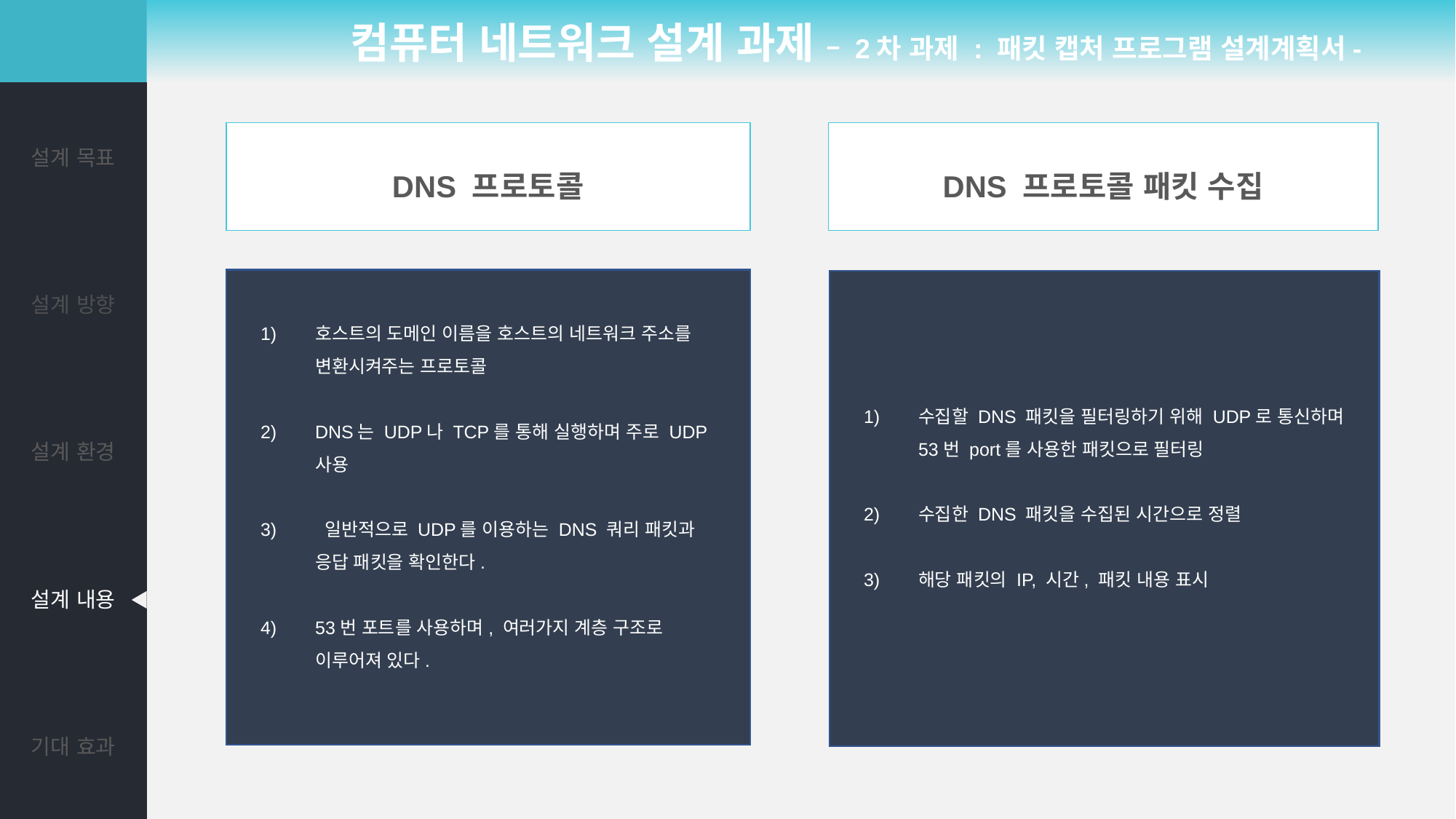

컴퓨터 네트워크 설계 과제 – 2차 과제 : 패킷 캡처 프로그램 설계계획서-
| 설계 목표 |
| --- |
| 설계 방향 |
| 설계 환경 |
| 설계 내용 |
| 기대 효과 |
DNS 프로토콜
DNS 프로토콜 패킷 수집
호스트의 도메인 이름을 호스트의 네트워크 주소를 변환시켜주는 프로토콜

DNS는 UDP나 TCP를 통해 실행하며 주로 UDP 사용

 일반적으로 UDP를 이용하는 DNS 쿼리 패킷과 응답 패킷을 확인한다.

53번 포트를 사용하며, 여러가지 계층 구조로 이루어져 있다.

수집할 DNS 패킷을 필터링하기 위해 UDP로 통신하며 53번 port를 사용한 패킷으로 필터링

수집한 DNS 패킷을 수집된 시간으로 정렬

해당 패킷의 IP, 시간, 패킷 내용 표시

7. 실시간으로 패킷이 잡히는 모습